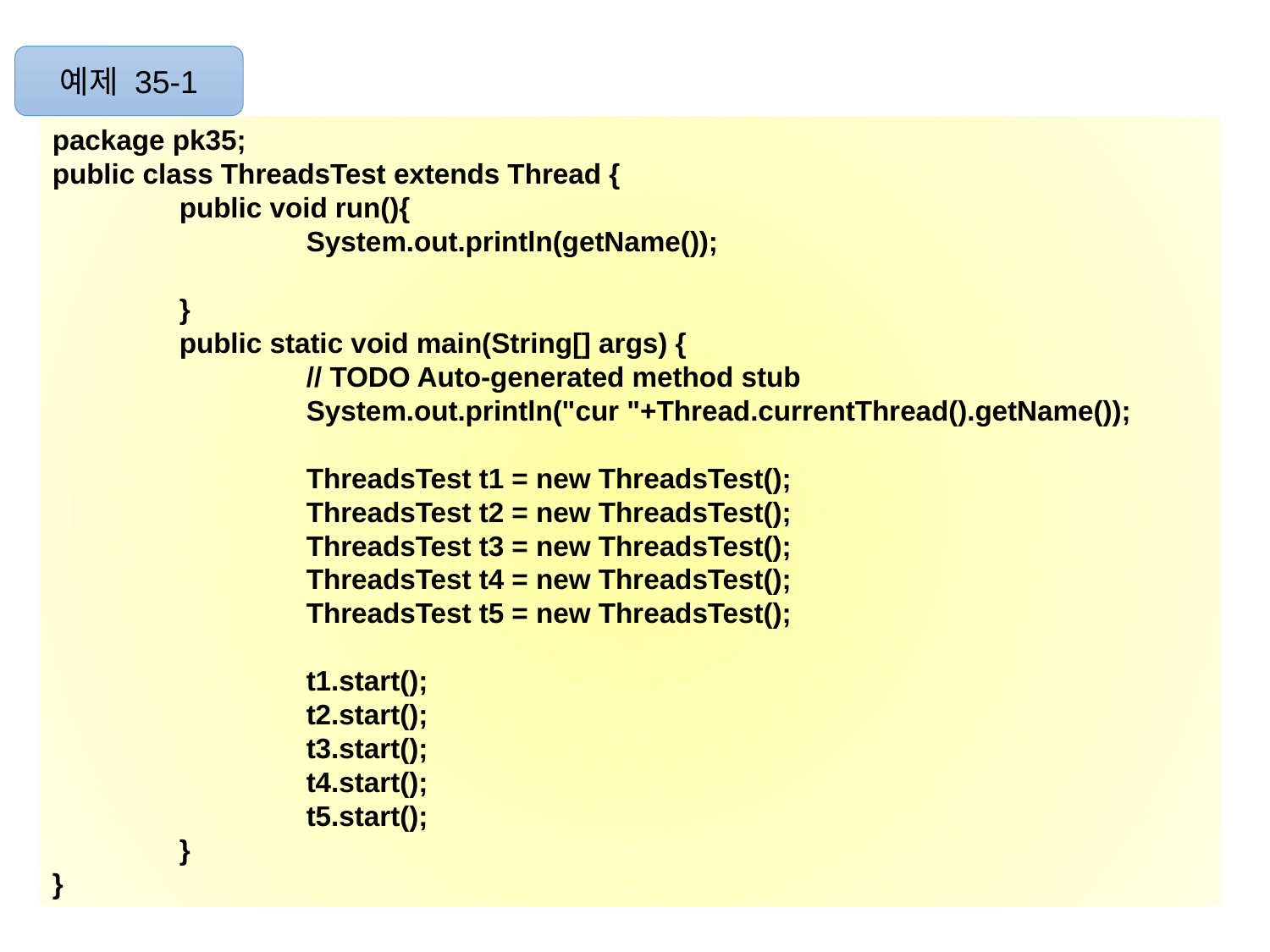

예제 35-1
package pk35;
public class ThreadsTest extends Thread {
	public void run(){
		System.out.println(getName());

	}
	public static void main(String[] args) {
		// TODO Auto-generated method stub
		System.out.println("cur "+Thread.currentThread().getName());

		ThreadsTest t1 = new ThreadsTest();
		ThreadsTest t2 = new ThreadsTest();
		ThreadsTest t3 = new ThreadsTest();
		ThreadsTest t4 = new ThreadsTest();
		ThreadsTest t5 = new ThreadsTest();

    		t1.start();
		t2.start();
		t3.start();
		t4.start();
		t5.start();
	}
}